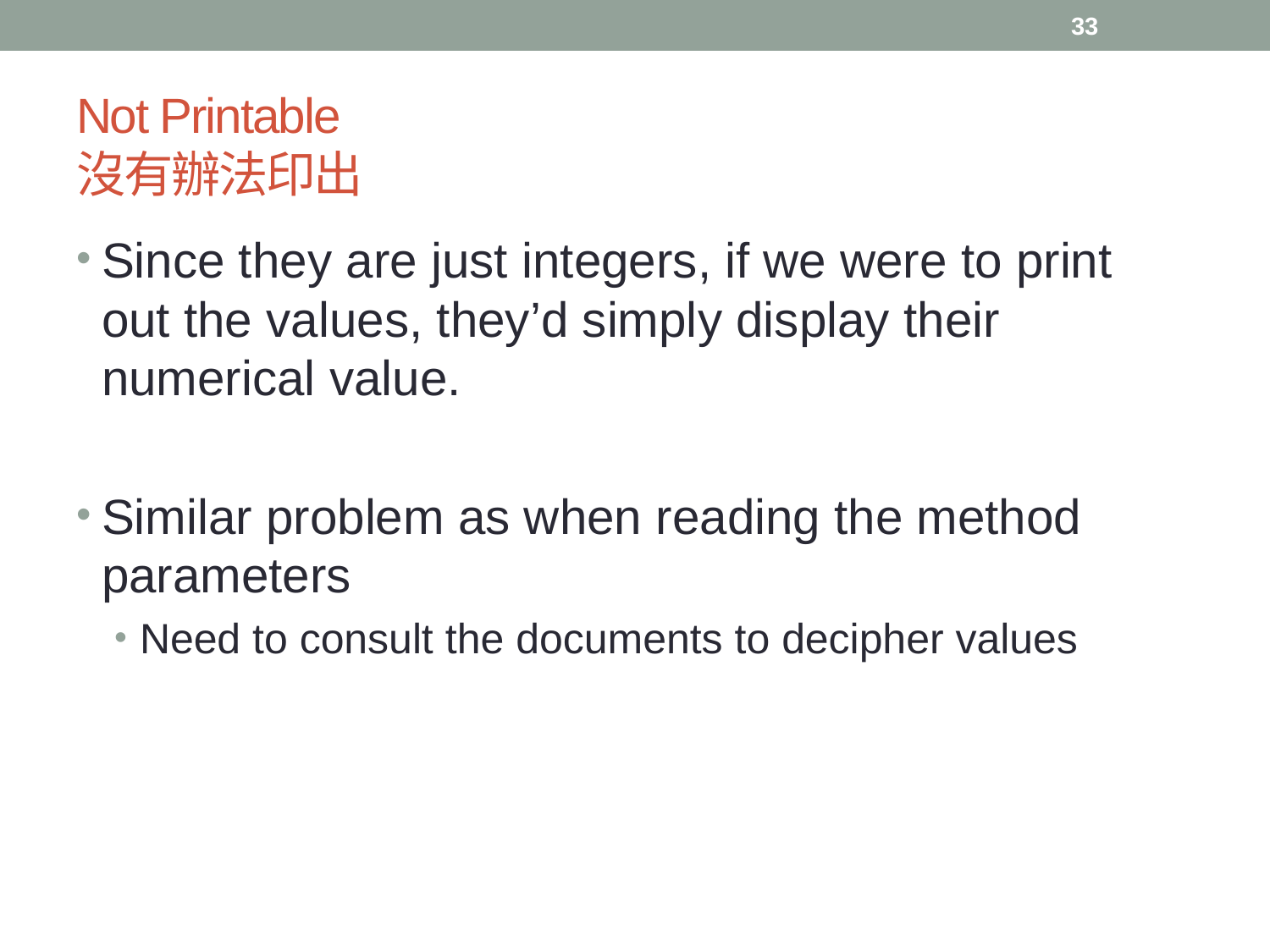

33
# Not Printable 沒有辦法印出
Since they are just integers, if we were to print out the values, they’d simply display their numerical value.

Similar problem as when reading the method parameters
Need to consult the documents to decipher values